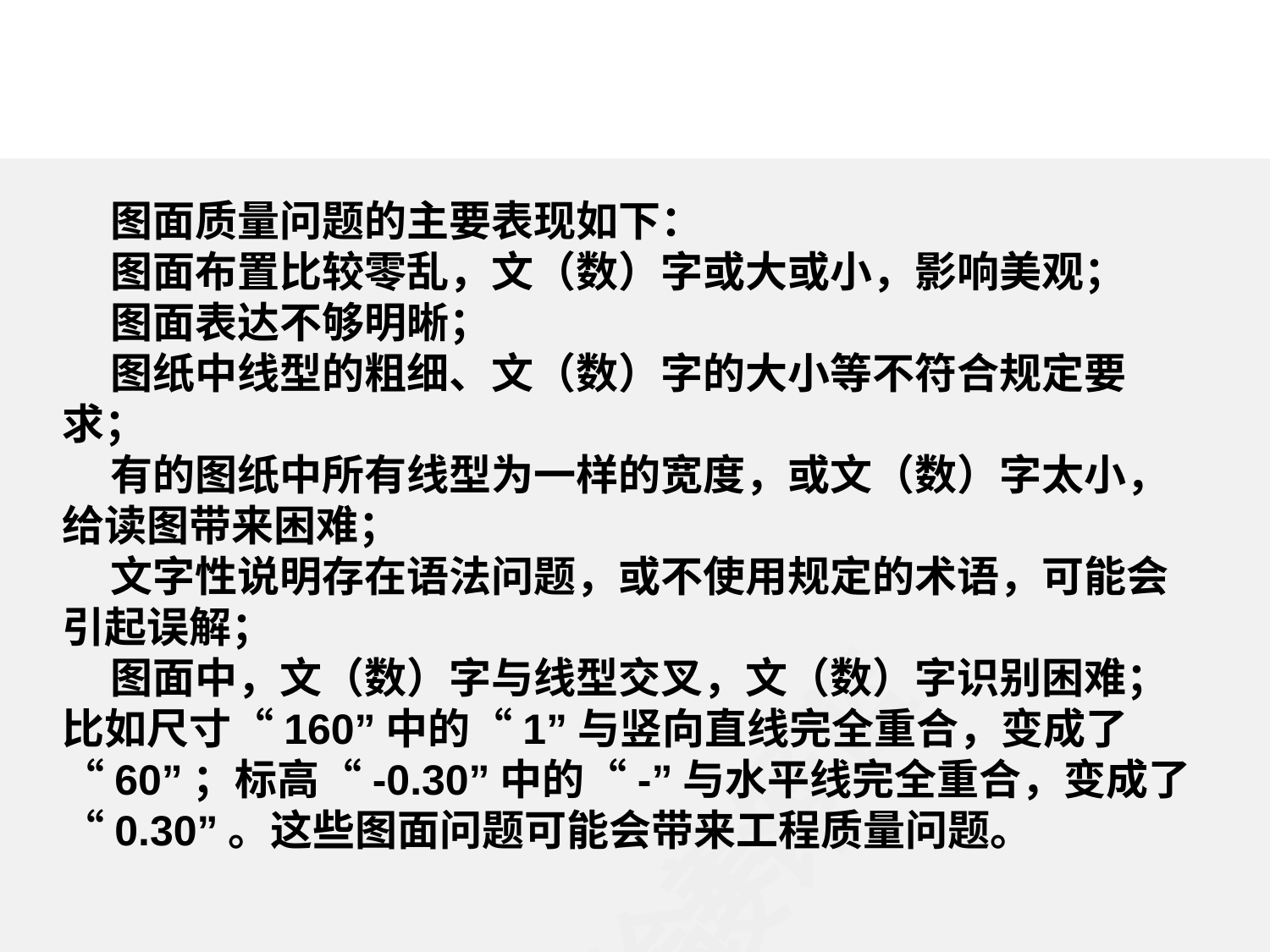

图面质量问题的主要表现如下：
    图面布置比较零乱，文（数）字或大或小，影响美观；
    图面表达不够明晰；
    图纸中线型的粗细、文（数）字的大小等不符合规定要求；
    有的图纸中所有线型为一样的宽度，或文（数）字太小，给读图带来困难；
    文字性说明存在语法问题，或不使用规定的术语，可能会引起误解；
    图面中，文（数）字与线型交叉，文（数）字识别困难；比如尺寸“160”中的“1”与竖向直线完全重合，变成了“60”；标高“-0.30”中的“-”与水平线完全重合，变成了“0.30”。这些图面问题可能会带来工程质量问题。